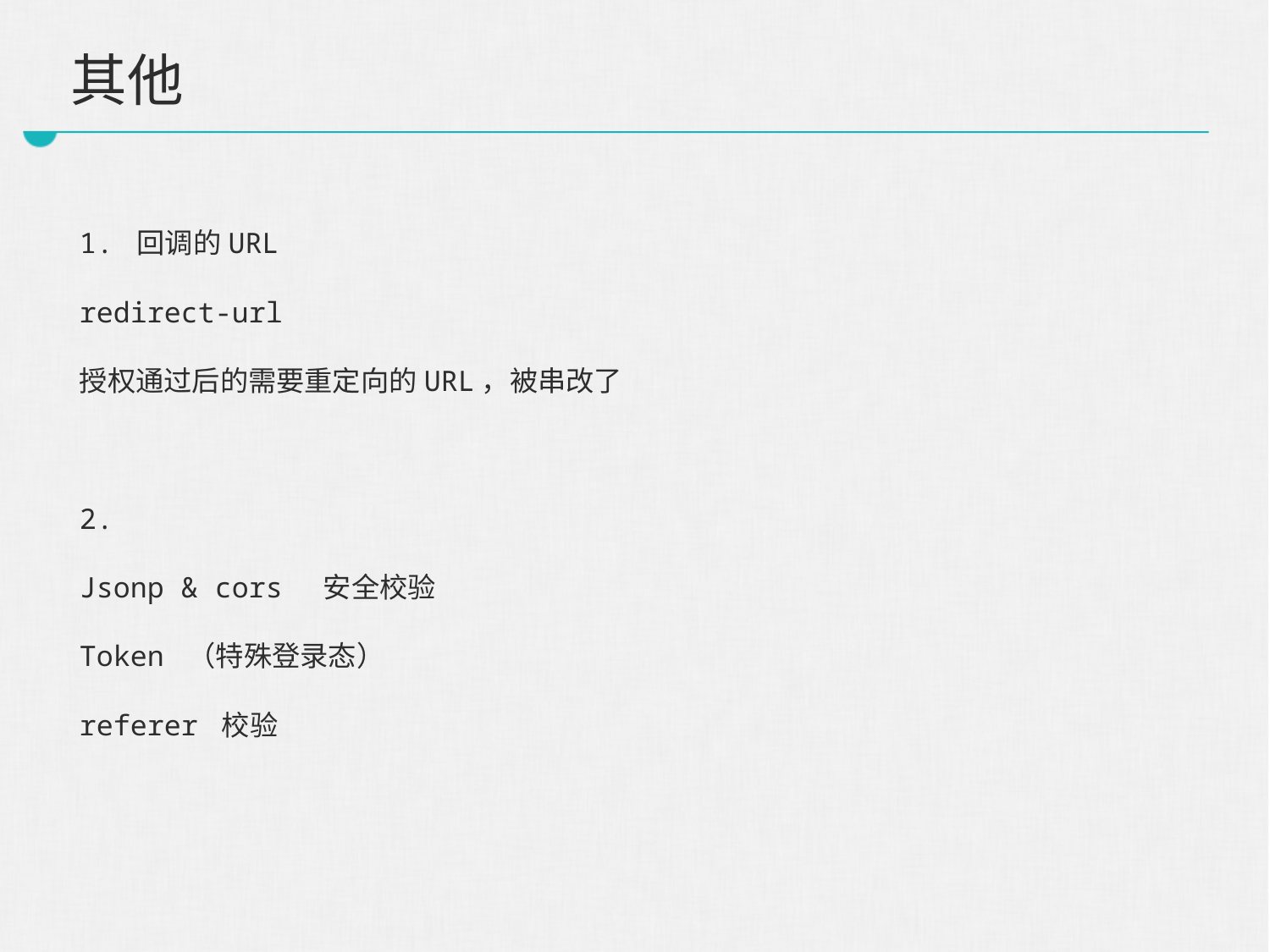

# 其他
1. 回调的URL
redirect-url
授权通过后的需要重定向的URL，被串改了

2.
Jsonp & cors  安全校验
Token （特殊登录态）
referer 校验